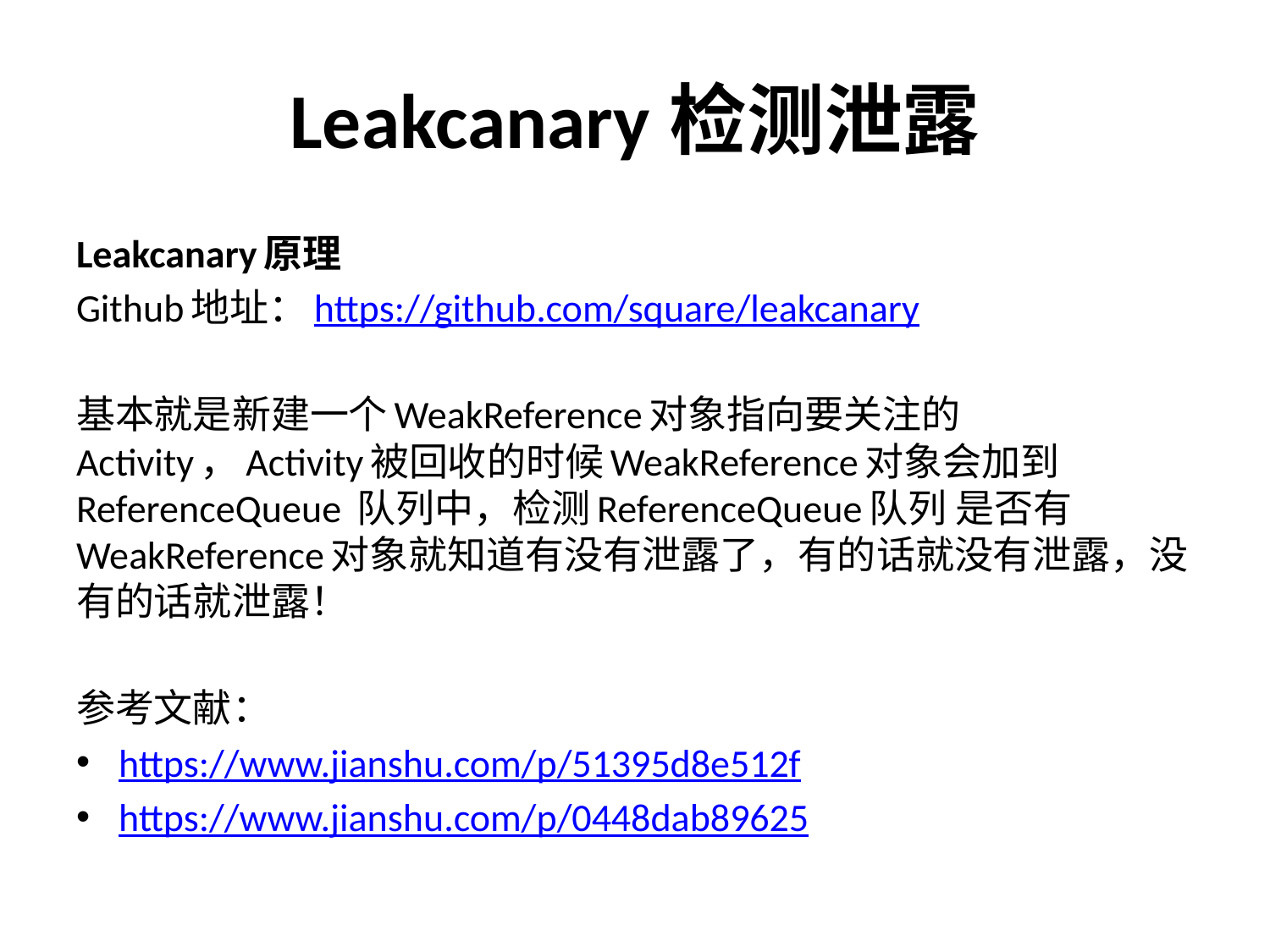

# Leakcanary检测泄露
Leakcanary原理
Github地址：https://github.com/square/leakcanary

基本就是新建一个WeakReference对象指向要关注的Activity，Activity被回收的时候WeakReference对象会加到ReferenceQueue 队列中，检测ReferenceQueue队列 是否有WeakReference对象就知道有没有泄露了，有的话就没有泄露，没有的话就泄露！

参考文献：
https://www.jianshu.com/p/51395d8e512f
https://www.jianshu.com/p/0448dab89625